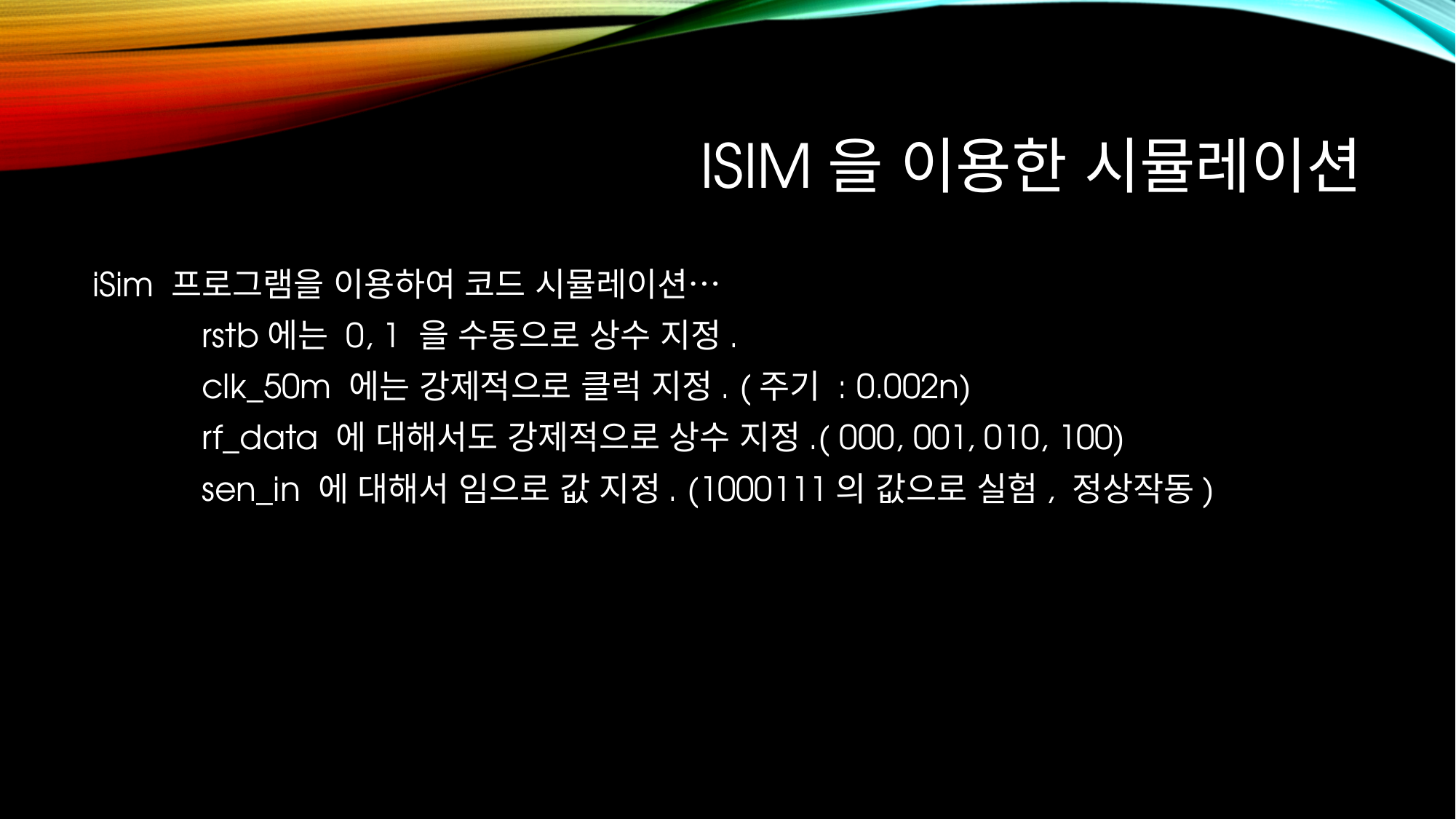

# Isim을 이용한 시뮬레이션
iSim 프로그램을 이용하여 코드 시뮬레이션…
	rstb에는 0, 1 을 수동으로 상수 지정.
	clk_50m 에는 강제적으로 클럭 지정. (주기 : 0.002n)
	rf_data 에 대해서도 강제적으로 상수 지정.( 000, 001, 010, 100)
	sen_in 에 대해서 임으로 값 지정. (1000111의 값으로 실험, 정상작동)